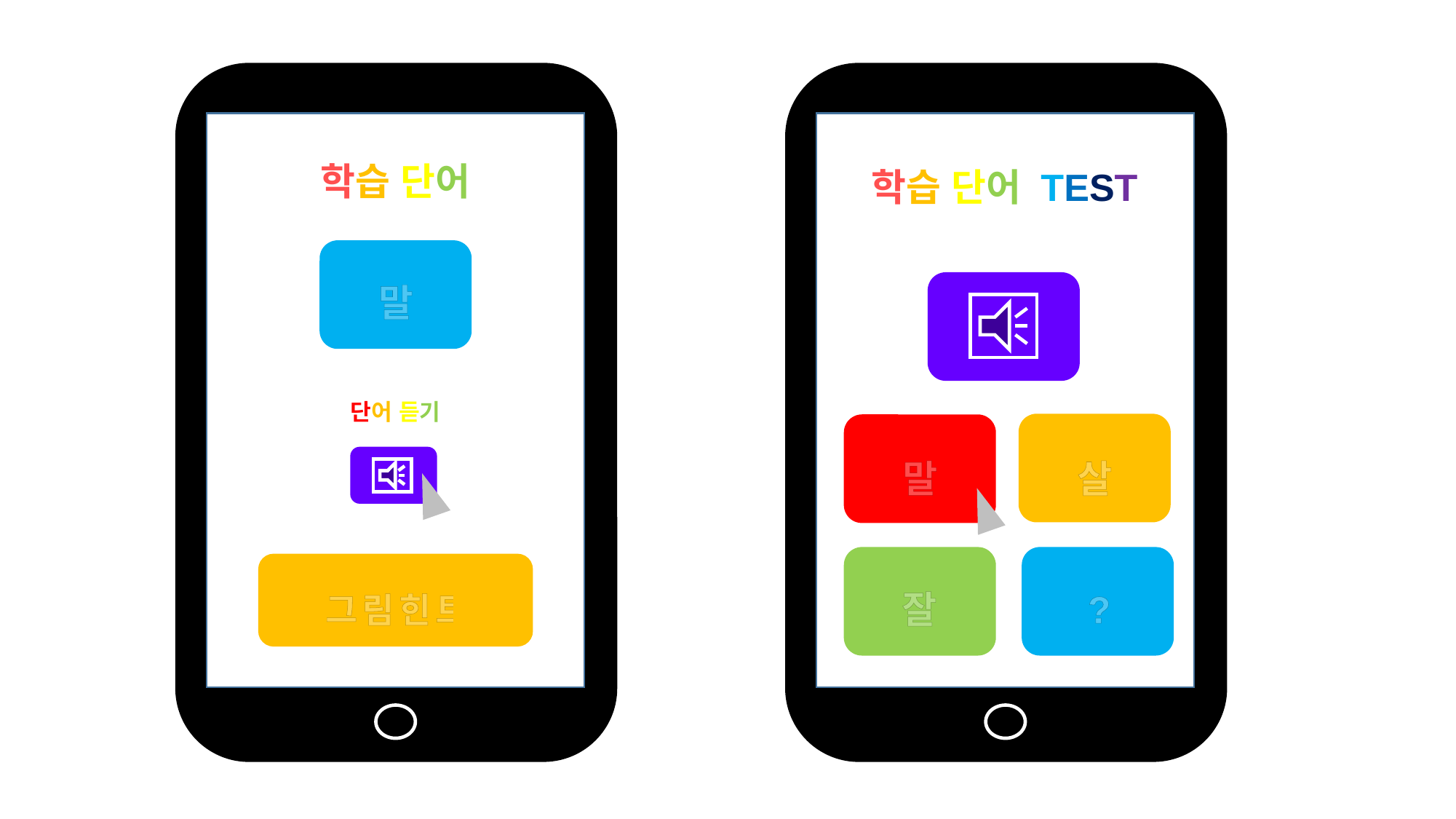

학습 단어
학습 단어 TEST

말

단어 듣기

말
살

?
잘
그림힌트